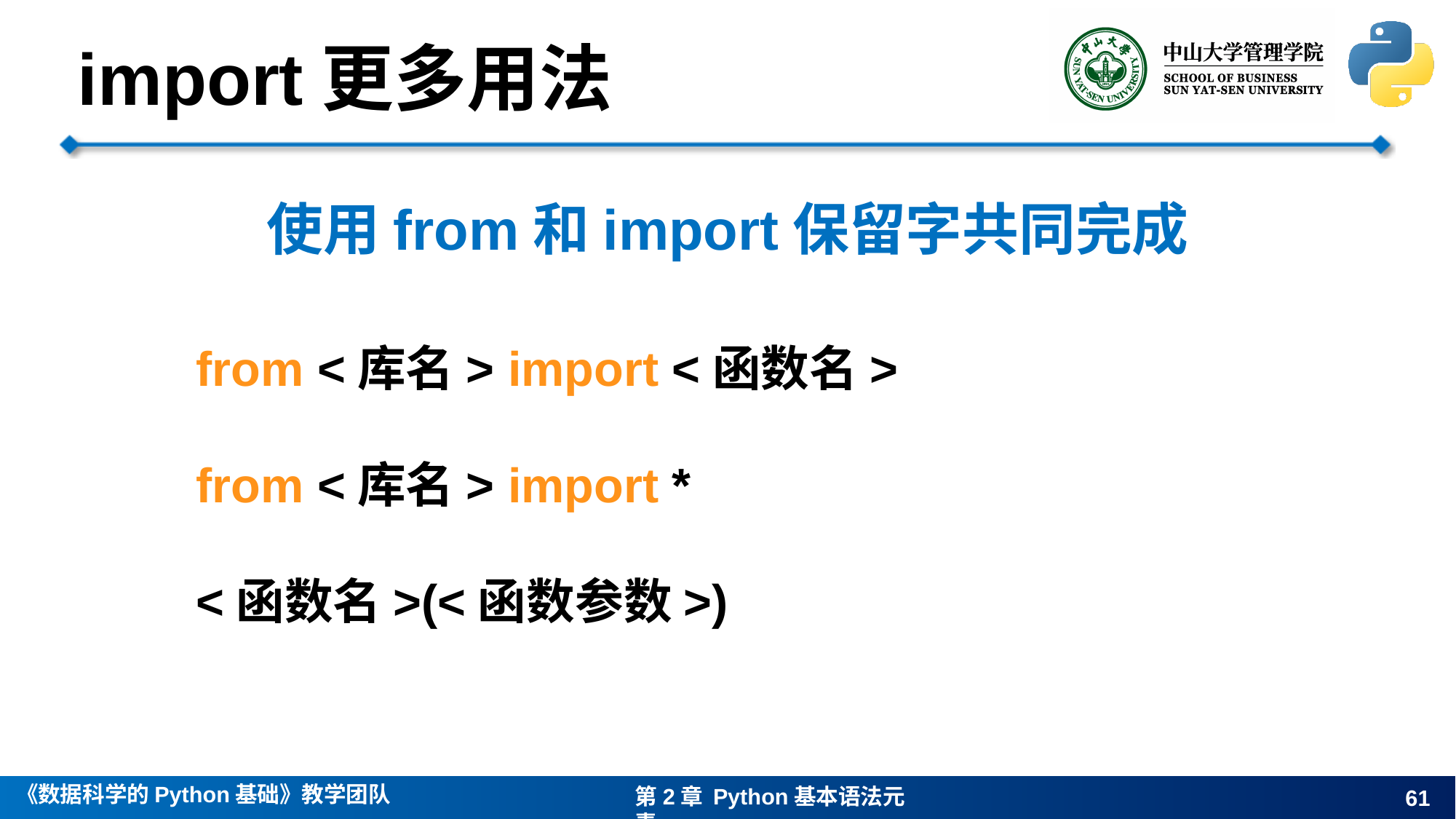

import更多用法
使用from和import保留字共同完成

from <库名> import <函数名>
from <库名> import *
<函数名>(<函数参数>)